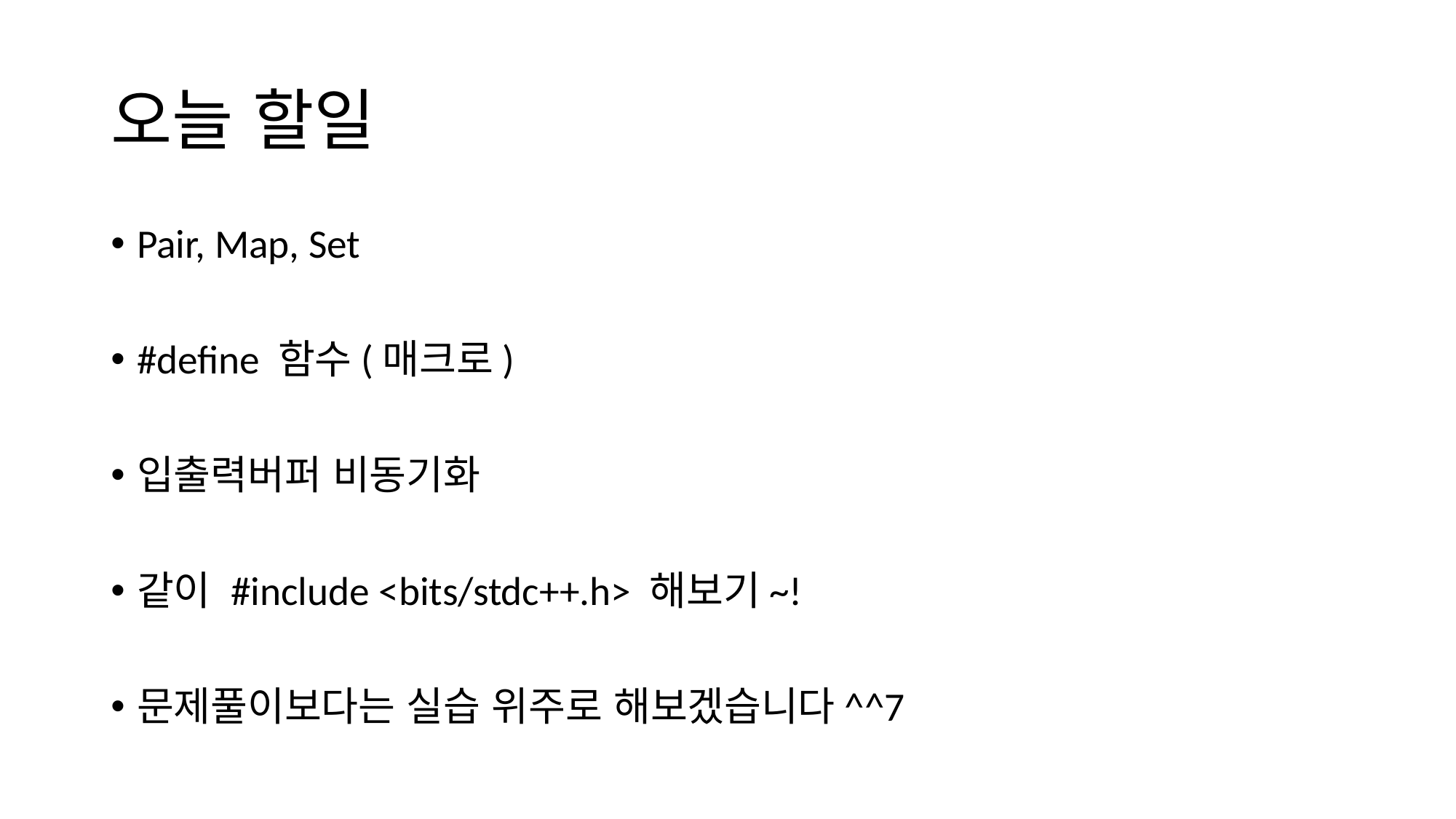

# 오늘 할일
Pair, Map, Set

#define 함수(매크로)

입출력버퍼 비동기화

같이 #include <bits/stdc++.h> 해보기~!

문제풀이보다는 실습 위주로 해보겠습니다^^7